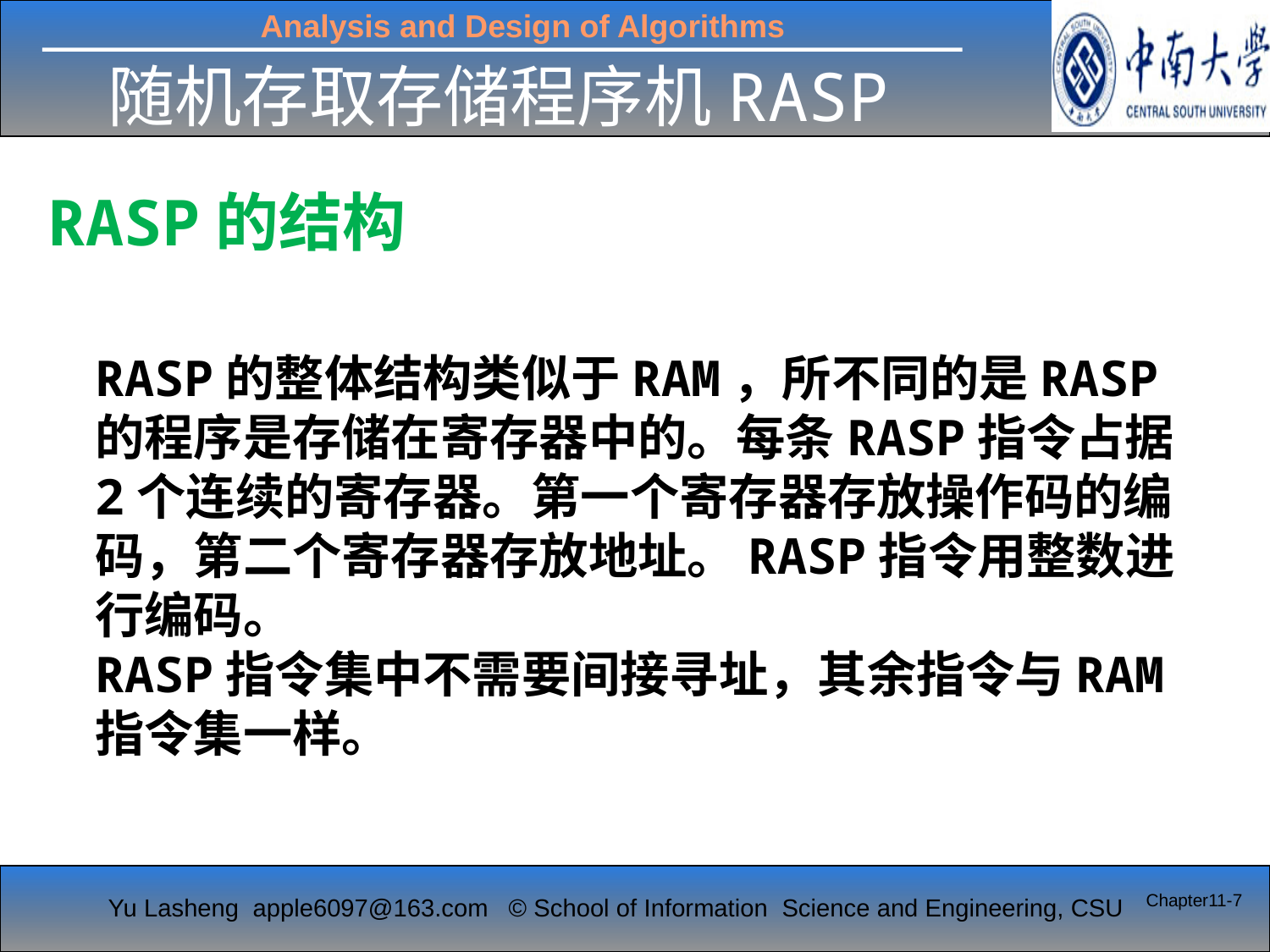

# 随机存取存储程序机RASP
RASP的结构

	RASP的整体结构类似于RAM，所不同的是RASP的程序是存储在寄存器中的。每条RASP指令占据2个连续的寄存器。第一个寄存器存放操作码的编码，第二个寄存器存放地址。RASP指令用整数进行编码。
	RASP指令集中不需要间接寻址，其余指令与RAM指令集一样。
Chapter11-7